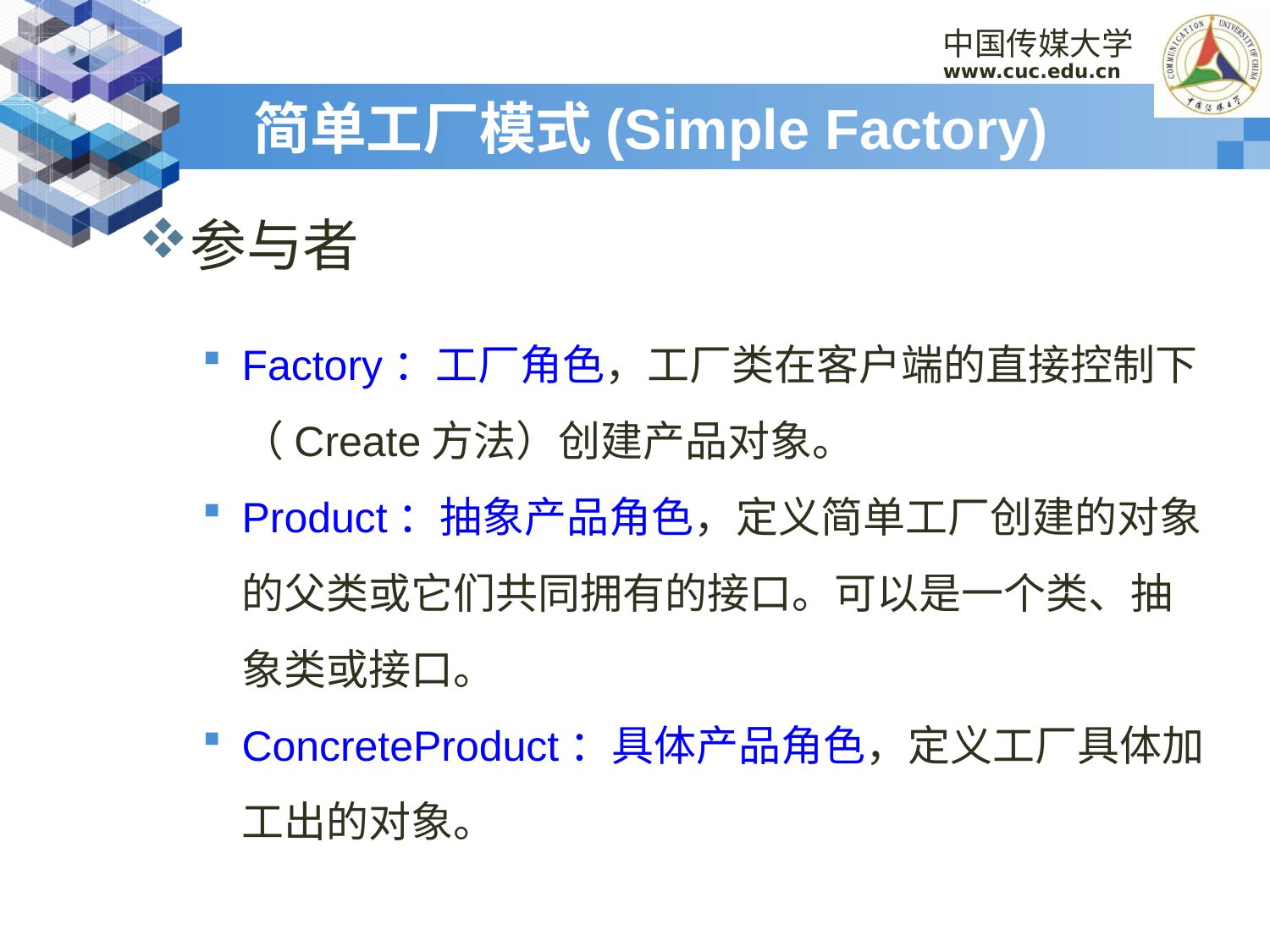

# 简单工厂模式(Simple Factory)
参与者

Factory：工厂角色，工厂类在客户端的直接控制下（Create方法）创建产品对象。
Product：抽象产品角色，定义简单工厂创建的对象的父类或它们共同拥有的接口。可以是一个类、抽象类或接口。
ConcreteProduct：具体产品角色，定义工厂具体加工出的对象。